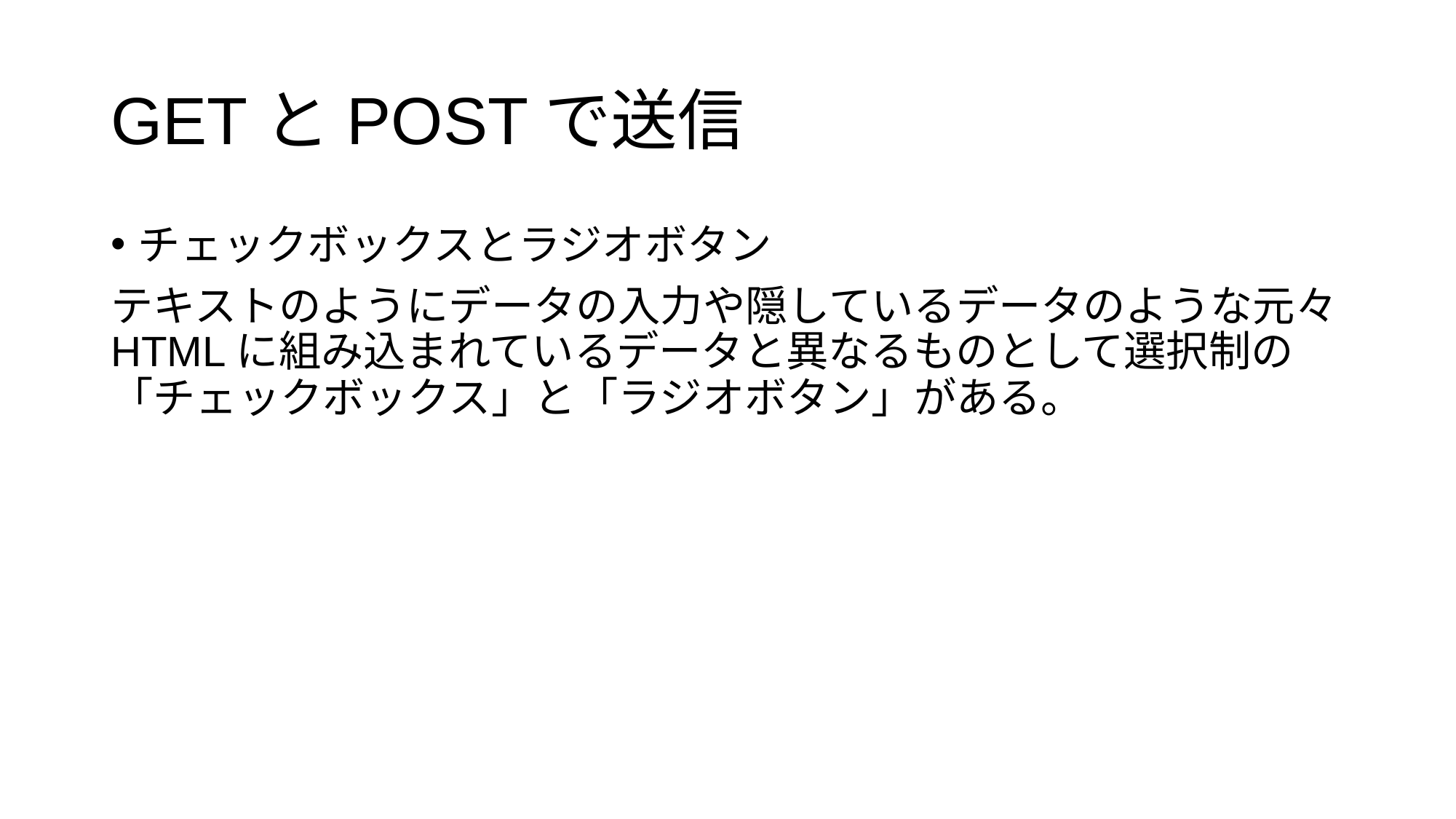

# GETとPOSTで送信
チェックボックスとラジオボタン
テキストのようにデータの入力や隠しているデータのような元々HTMLに組み込まれているデータと異なるものとして選択制の「チェックボックス」と「ラジオボタン」がある。